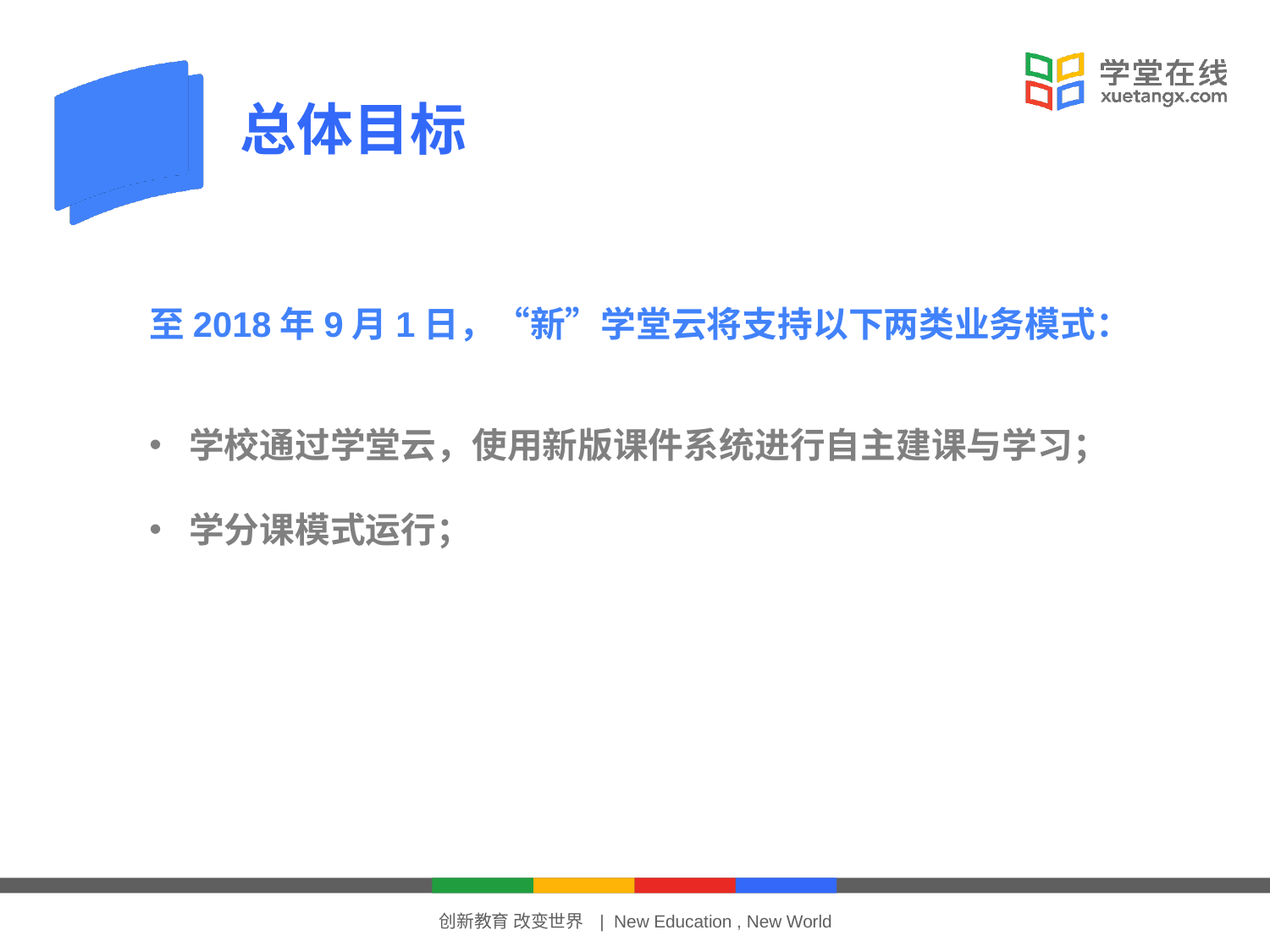

总体目标
至2018年9月1日，“新”学堂云将支持以下两类业务模式：
学校通过学堂云，使用新版课件系统进行自主建课与学习；

学分课模式运行；